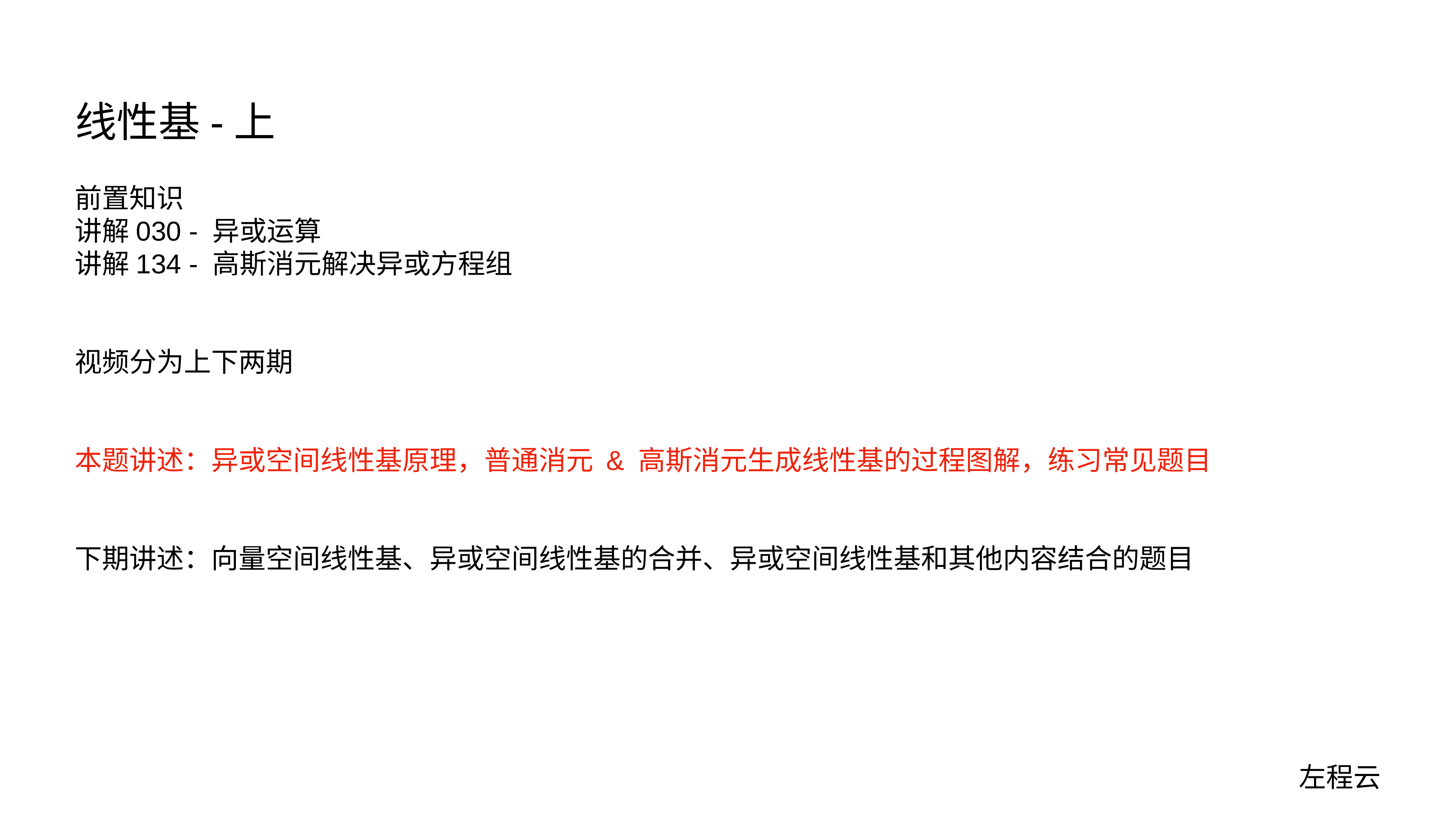

# 线性基-上
前置知识
讲解030 - 异或运算
讲解134 - 高斯消元解决异或方程组

视频分为上下两期

本题讲述：异或空间线性基原理，普通消元 & 高斯消元生成线性基的过程图解，练习常见题目

下期讲述：向量空间线性基、异或空间线性基的合并、异或空间线性基和其他内容结合的题目
左程云